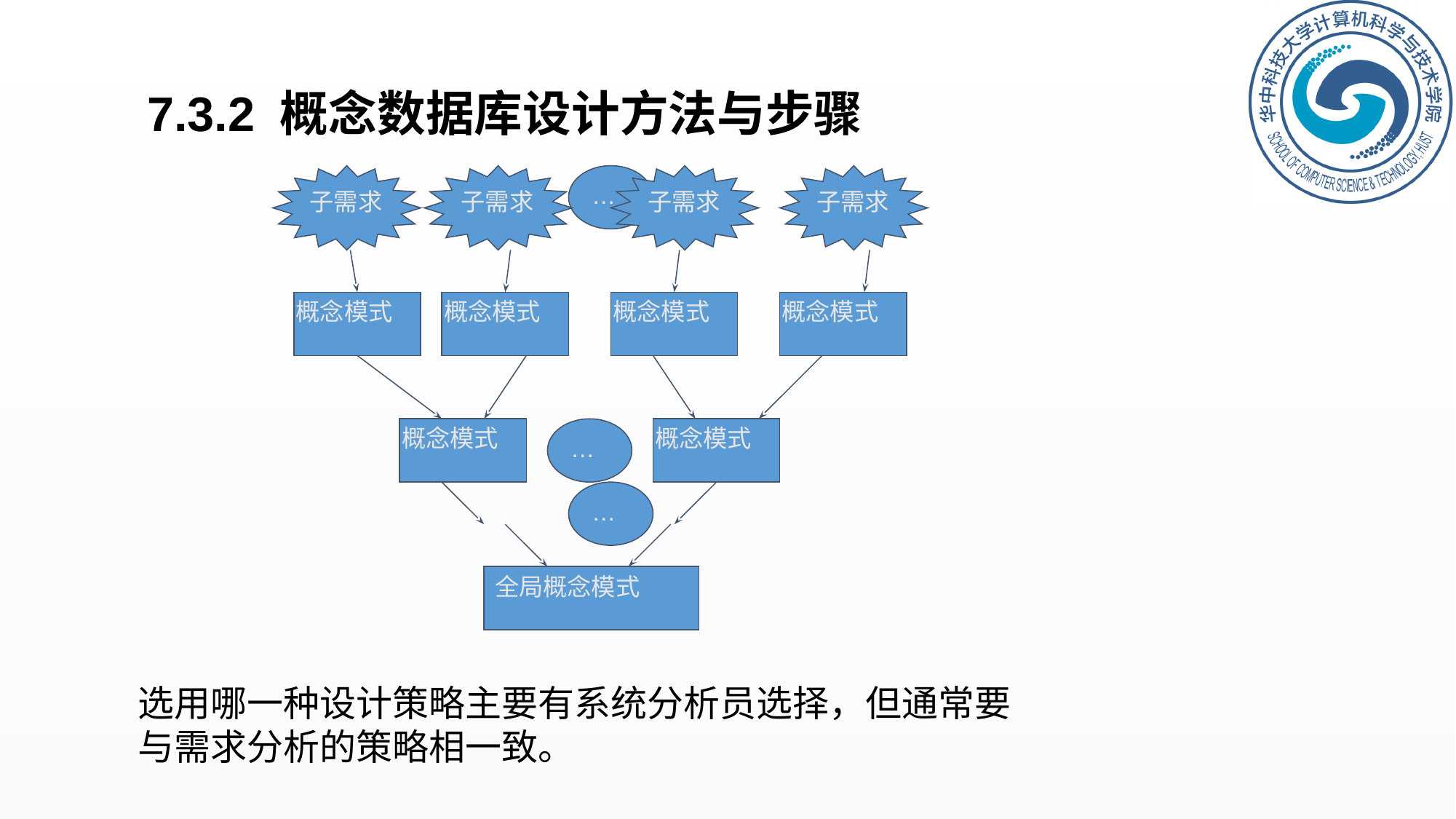

# 7.3.2 概念数据库设计方法与步骤
子需求
子需求
…
子需求
子需求

概念模式
概念模式
概念模式
概念模式

概念模式
…
概念模式

…

全局概念模式
选用哪一种设计策略主要有系统分析员选择，但通常要与需求分析的策略相一致。